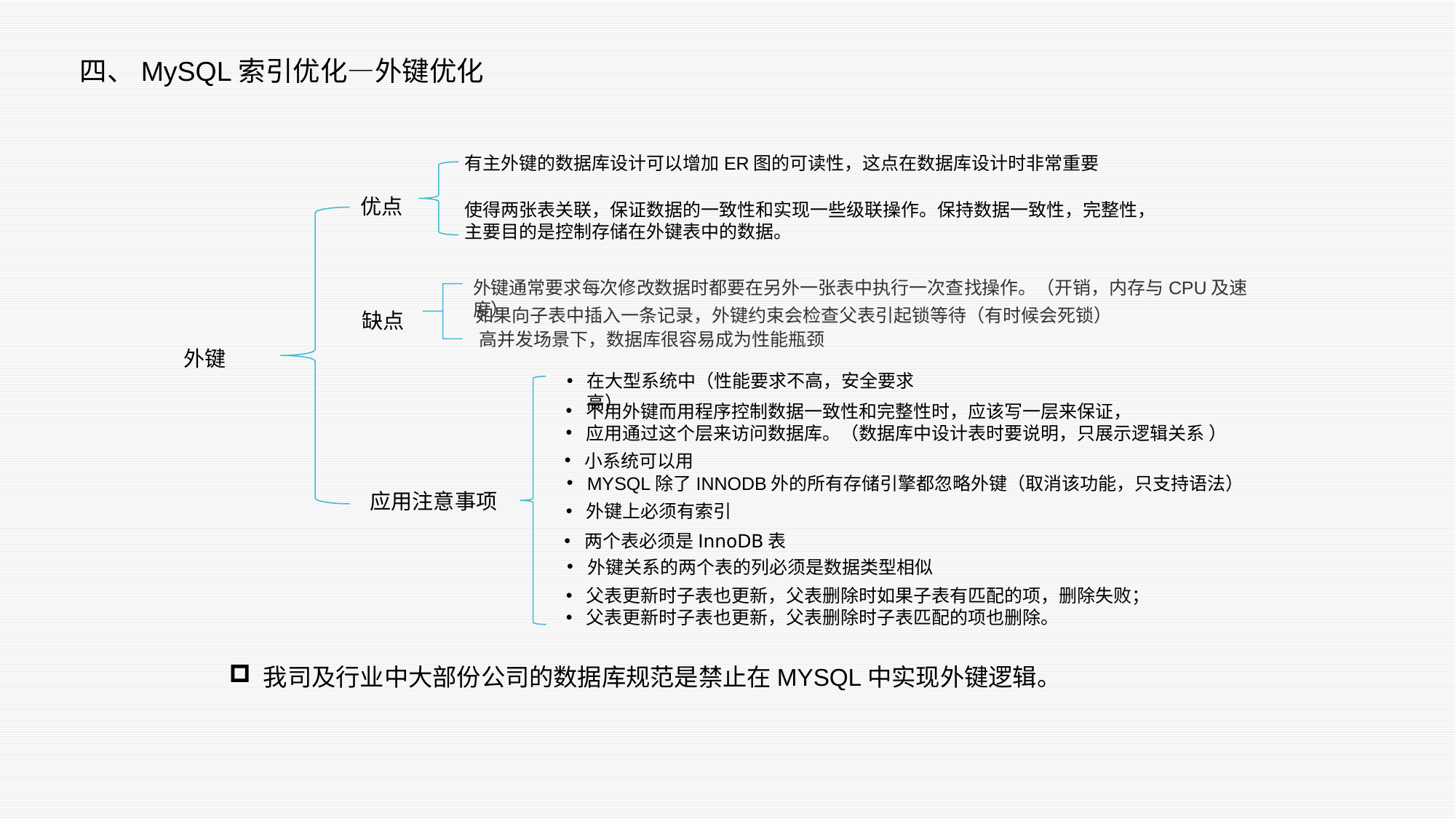

四、MySQL索引优化—外键优化
有主外键的数据库设计可以增加ER图的可读性，这点在数据库设计时非常重要

优点
使得两张表关联，保证数据的一致性和实现一些级联操作。保持数据一致性，完整性，主要目的是控制存储在外键表中的数据。

外键通常要求每次修改数据时都要在另外一张表中执行一次查找操作。（开销，内存与CPU及速度）

如果向子表中插入一条记录，外键约束会检查父表引起锁等待（有时候会死锁）
缺点
高并发场景下，数据库很容易成为性能瓶颈
外键
在大型系统中（性能要求不高，安全要求高）

不用外键而用程序控制数据一致性和完整性时，应该写一层来保证，
应用通过这个层来访问数据库。（数据库中设计表时要说明，只展示逻辑关系 ）
小系统可以用
MYSQL除了INNODB外的所有存储引擎都忽略外键（取消该功能，只支持语法）
应用注意事项
外键上必须有索引
两个表必须是InnoDB表
外键关系的两个表的列必须是数据类型相似
父表更新时子表也更新，父表删除时如果子表有匹配的项，删除失败；
父表更新时子表也更新，父表删除时子表匹配的项也删除。
我司及行业中大部份公司的数据库规范是禁止在MYSQL中实现外键逻辑。